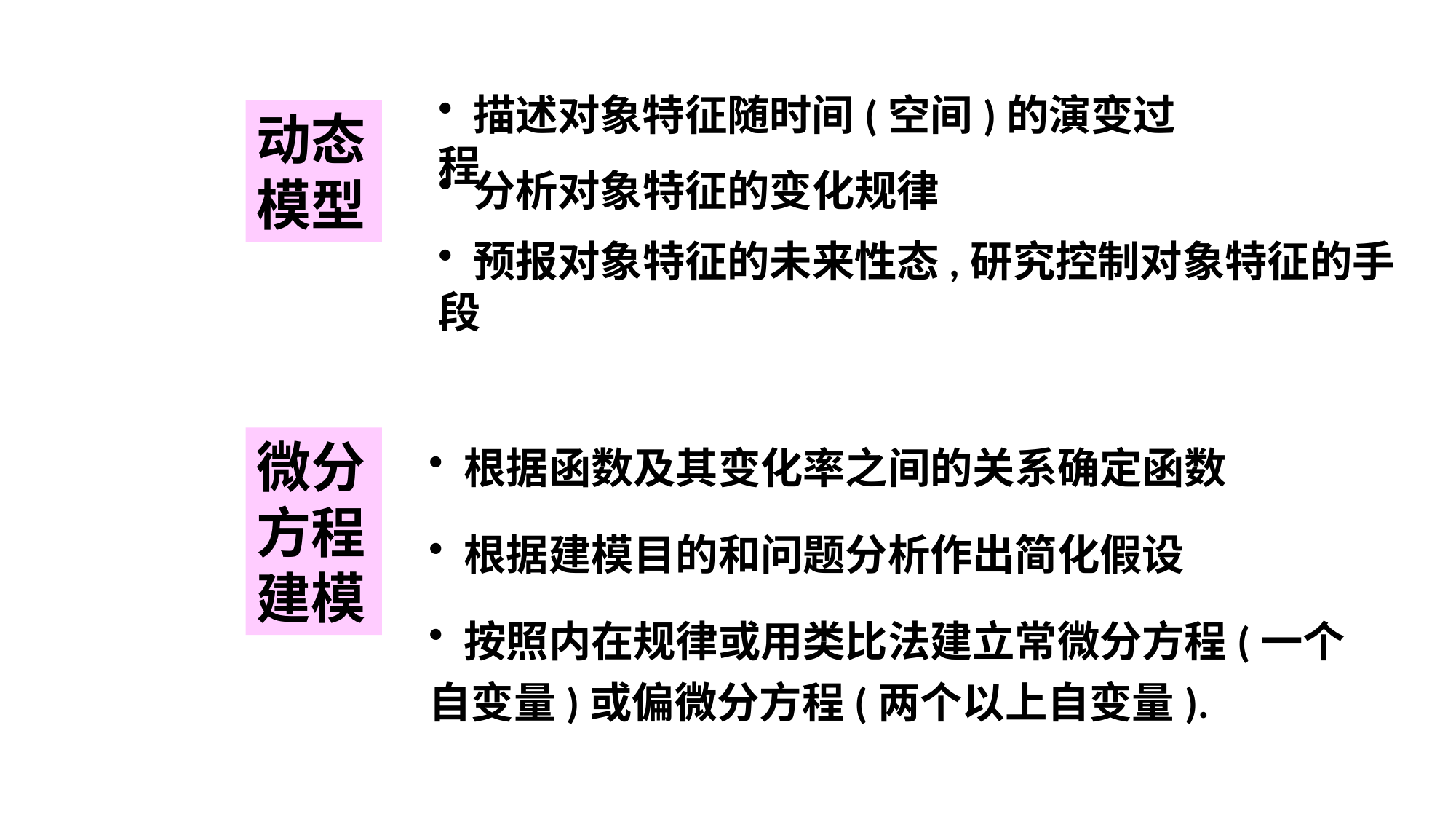

描述对象特征随时间(空间)的演变过程
动态模型
 分析对象特征的变化规律
 预报对象特征的未来性态,研究控制对象特征的手段
 根据函数及其变化率之间的关系确定函数
微分方程建模
 根据建模目的和问题分析作出简化假设
 按照内在规律或用类比法建立常微分方程(一个自变量)或偏微分方程(两个以上自变量).